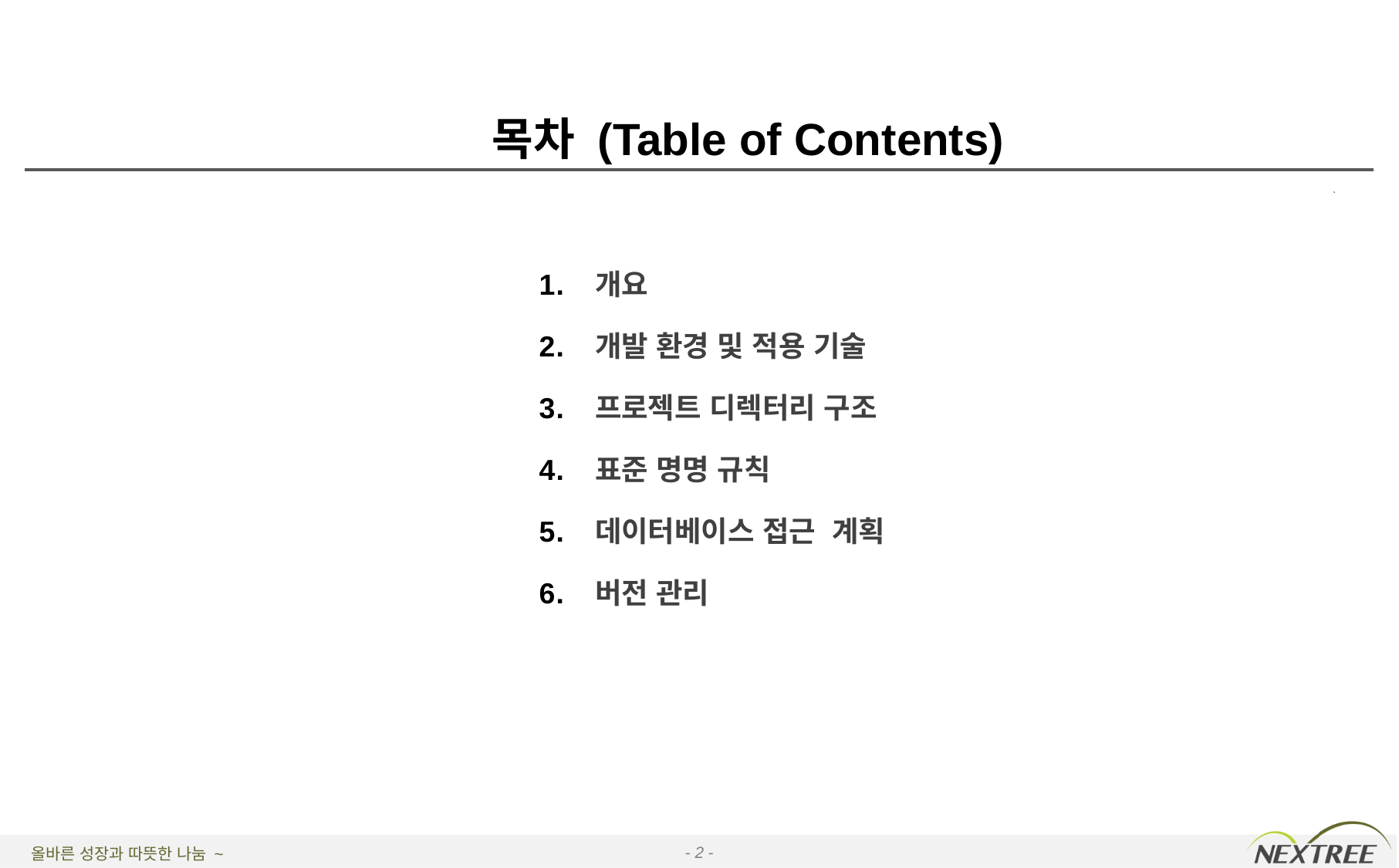

목차 (Table of Contents)
개요
개발 환경 및 적용 기술
프로젝트 디렉터리 구조
표준 명명 규칙
데이터베이스 접근  계획
버전 관리